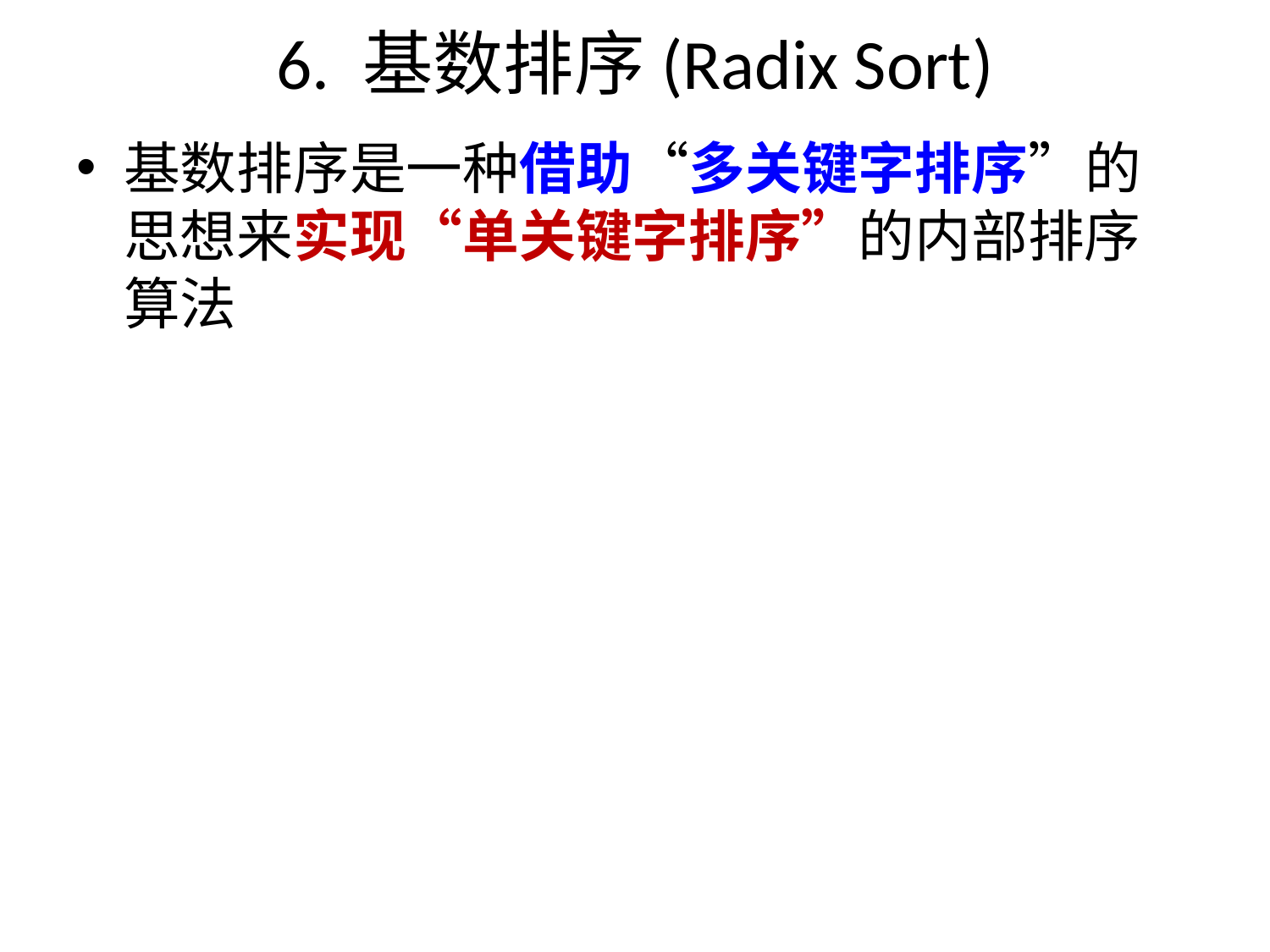

# 6. 基数排序(Radix Sort)
基数排序是一种借助“多关键字排序”的思想来实现“单关键字排序”的内部排序算法